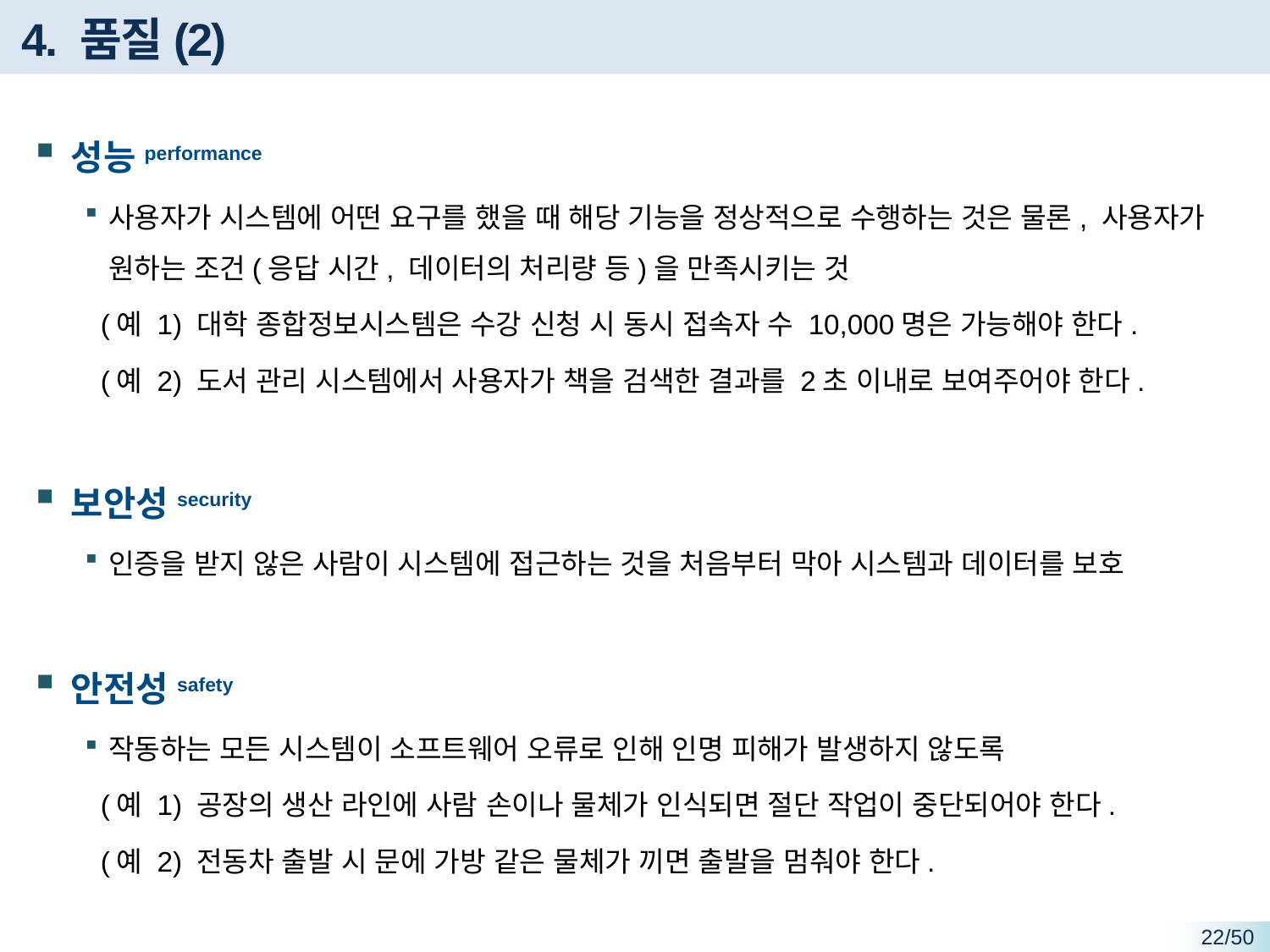

# 4. 품질(2)
성능performance
사용자가 시스템에 어떤 요구를 했을 때 해당 기능을 정상적으로 수행하는 것은 물론, 사용자가 원하는 조건(응답 시간, 데이터의 처리량 등)을 만족시키는 것
  (예 1) 대학 종합정보시스템은 수강 신청 시 동시 접속자 수 10,000명은 가능해야 한다.
  (예 2) 도서 관리 시스템에서 사용자가 책을 검색한 결과를 2초 이내로 보여주어야 한다.

보안성security
인증을 받지 않은 사람이 시스템에 접근하는 것을 처음부터 막아 시스템과 데이터를 보호

안전성safety
작동하는 모든 시스템이 소프트웨어 오류로 인해 인명 피해가 발생하지 않도록
  (예 1) 공장의 생산 라인에 사람 손이나 물체가 인식되면 절단 작업이 중단되어야 한다.
  (예 2) 전동차 출발 시 문에 가방 같은 물체가 끼면 출발을 멈춰야 한다.